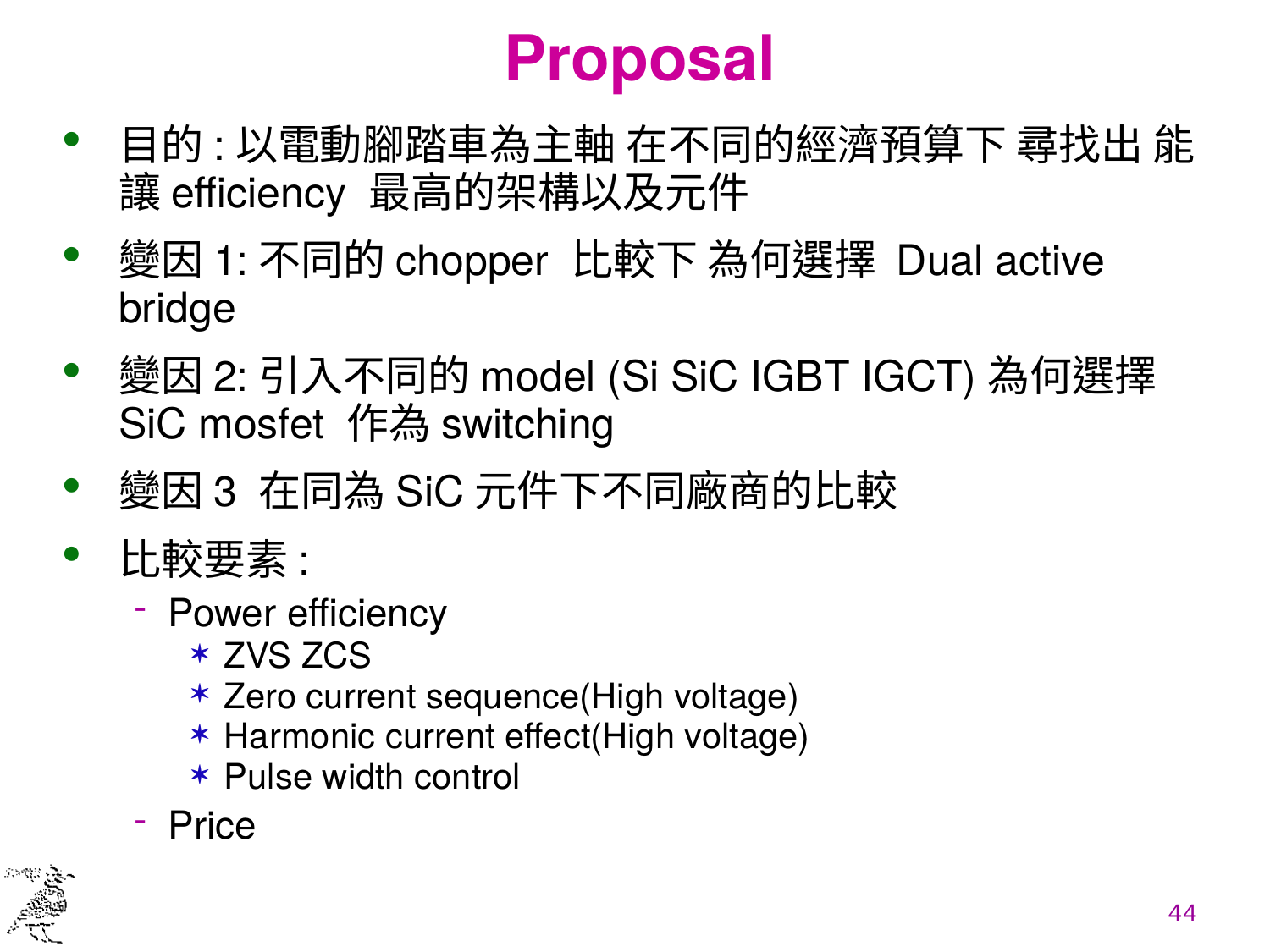

# Proposal
目的:以電動腳踏車為主軸 在不同的經濟預算下 尋找出 能讓efficiency 最高的架構以及元件
變因1:不同的chopper 比較下 為何選擇 Dual active bridge
變因2:引入不同的model (Si SiC IGBT IGCT)為何選擇 SiC mosfet 作為switching
變因3 在同為SiC元件下不同廠商的比較
比較要素:
Power efficiency
ZVS ZCS
Zero current sequence(High voltage)
Harmonic current effect(High voltage)
Pulse width control
Price
44